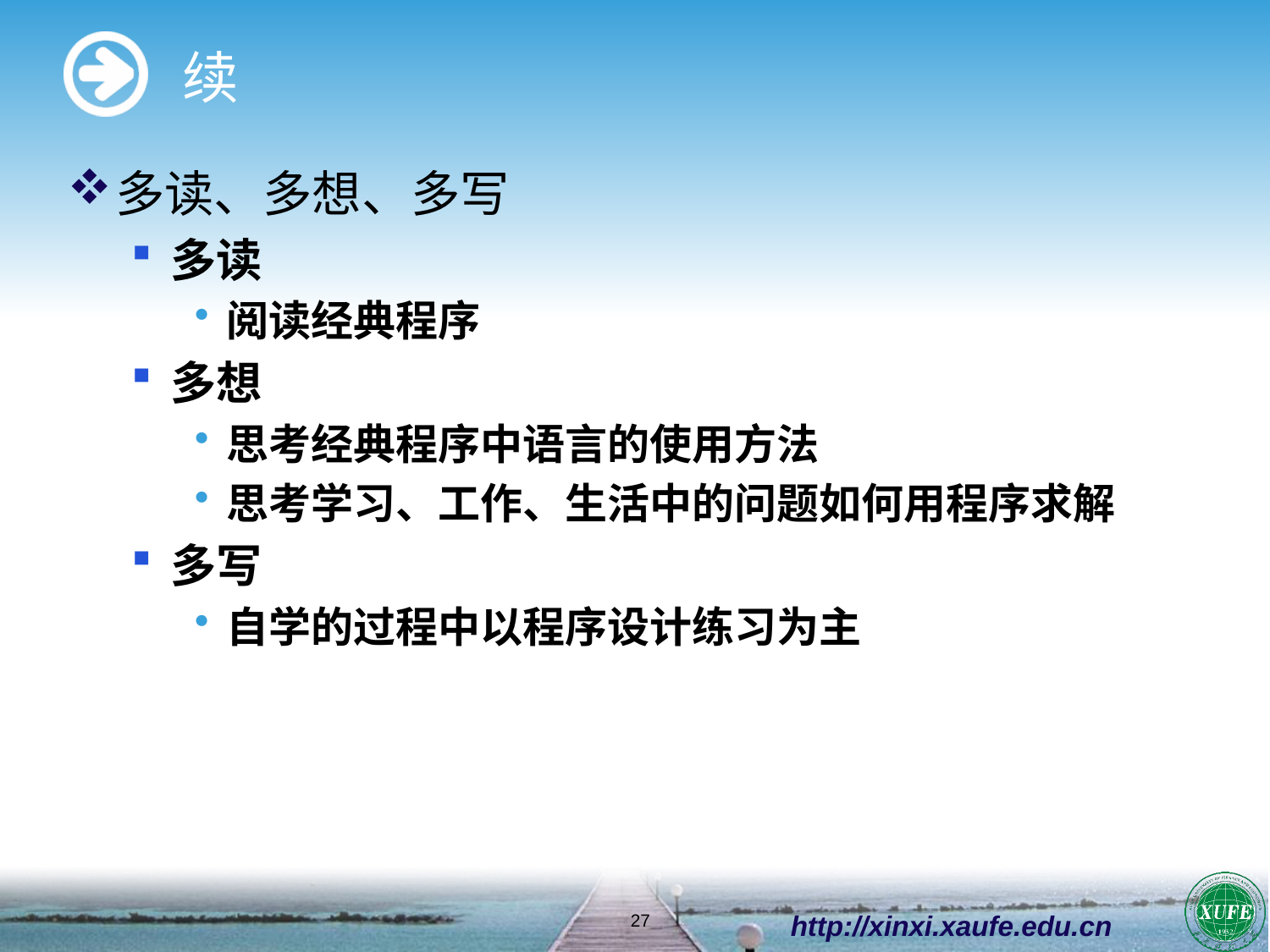

# 续
多读、多想、多写
多读
阅读经典程序
多想
思考经典程序中语言的使用方法
思考学习、工作、生活中的问题如何用程序求解
多写
自学的过程中以程序设计练习为主
http://xinxi.xaufe.edu.cn
27